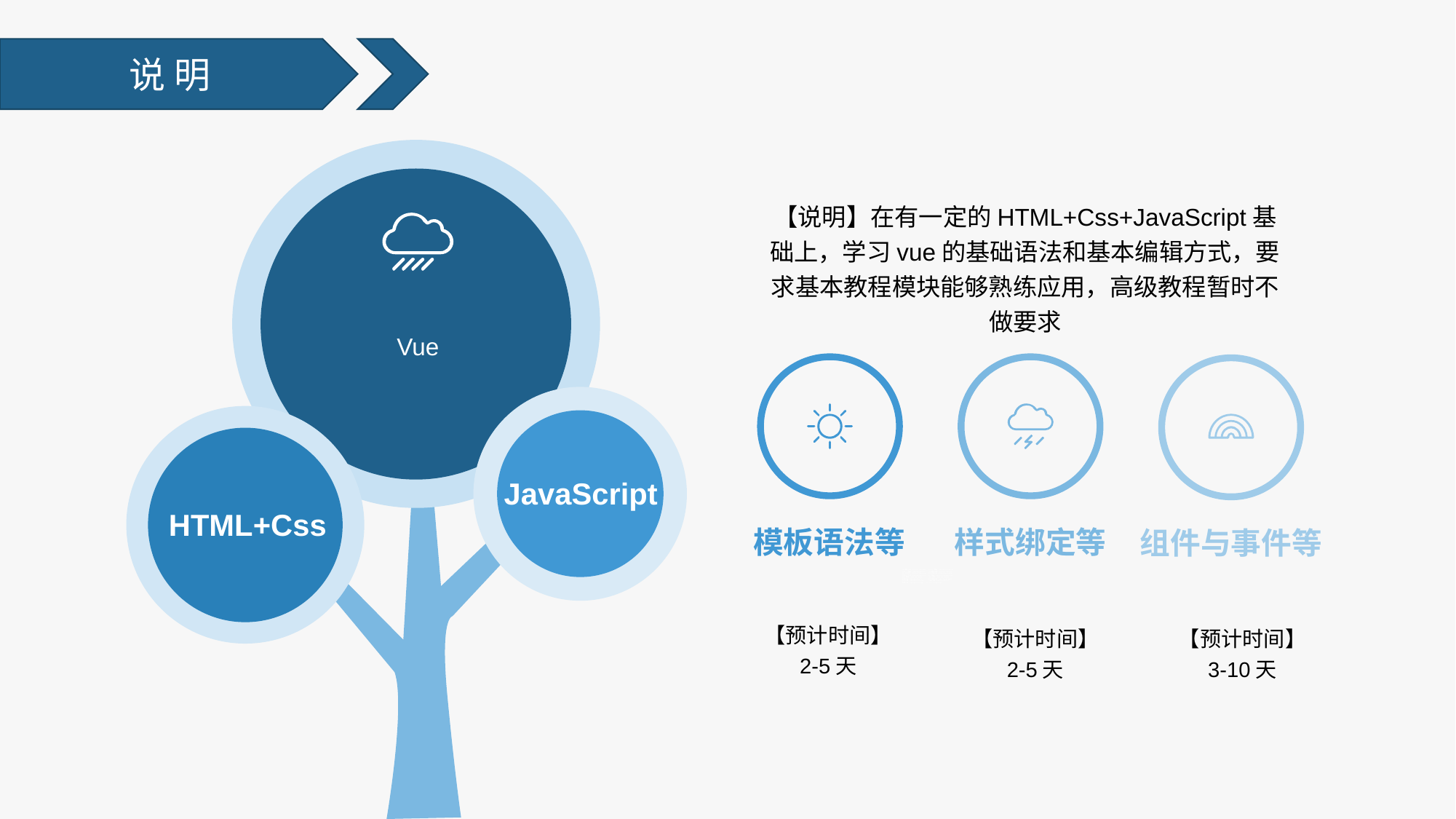

说明

【说明】在有一定的HTML+Css+JavaScript基础上，学习vue的基础语法和基本编辑方式，要求基本教程模块能够熟练应用，高级教程暂时不做要求

Vue

JavaScript

HTML+Css
模板语法等
样式绑定等
组件与事件等
【预计时间】
2-5天
【预计时间】
3-10天
【预计时间】
2-5天